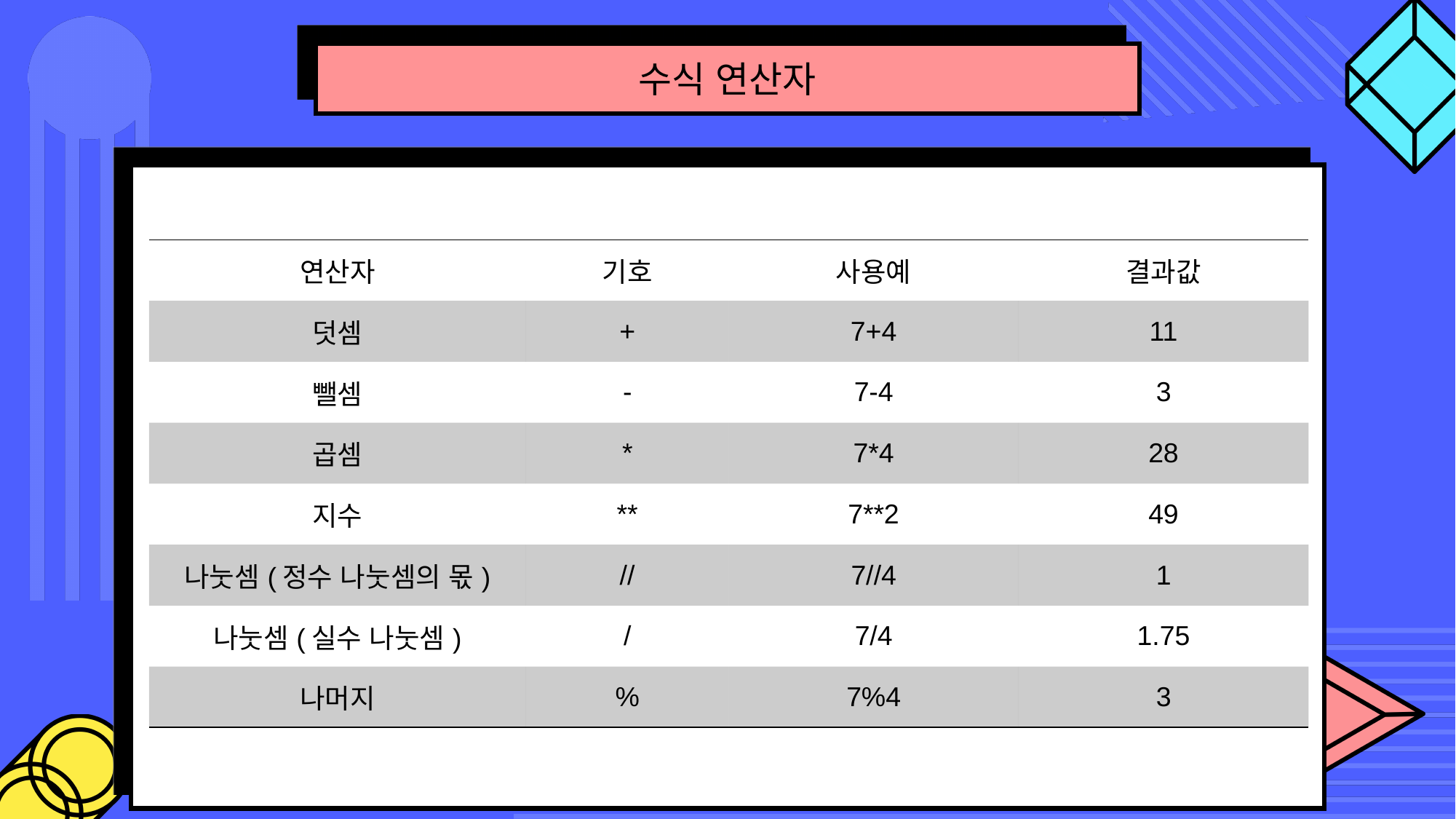

수식 연산자

| 연산자 | 기호 | 사용예 | 결과값 |
| --- | --- | --- | --- |
| 덧셈 | + | 7+4 | 11 |
| 뺄셈 | - | 7-4 | 3 |
| 곱셈 | \* | 7\*4 | 28 |
| 지수 | \*\* | 7\*\*2 | 49 |
| 나눗셈(정수 나눗셈의 몫) | // | 7//4 | 1 |
| 나눗셈(실수 나눗셈) | / | 7/4 | 1.75 |
| 나머지 | % | 7%4 | 3 |